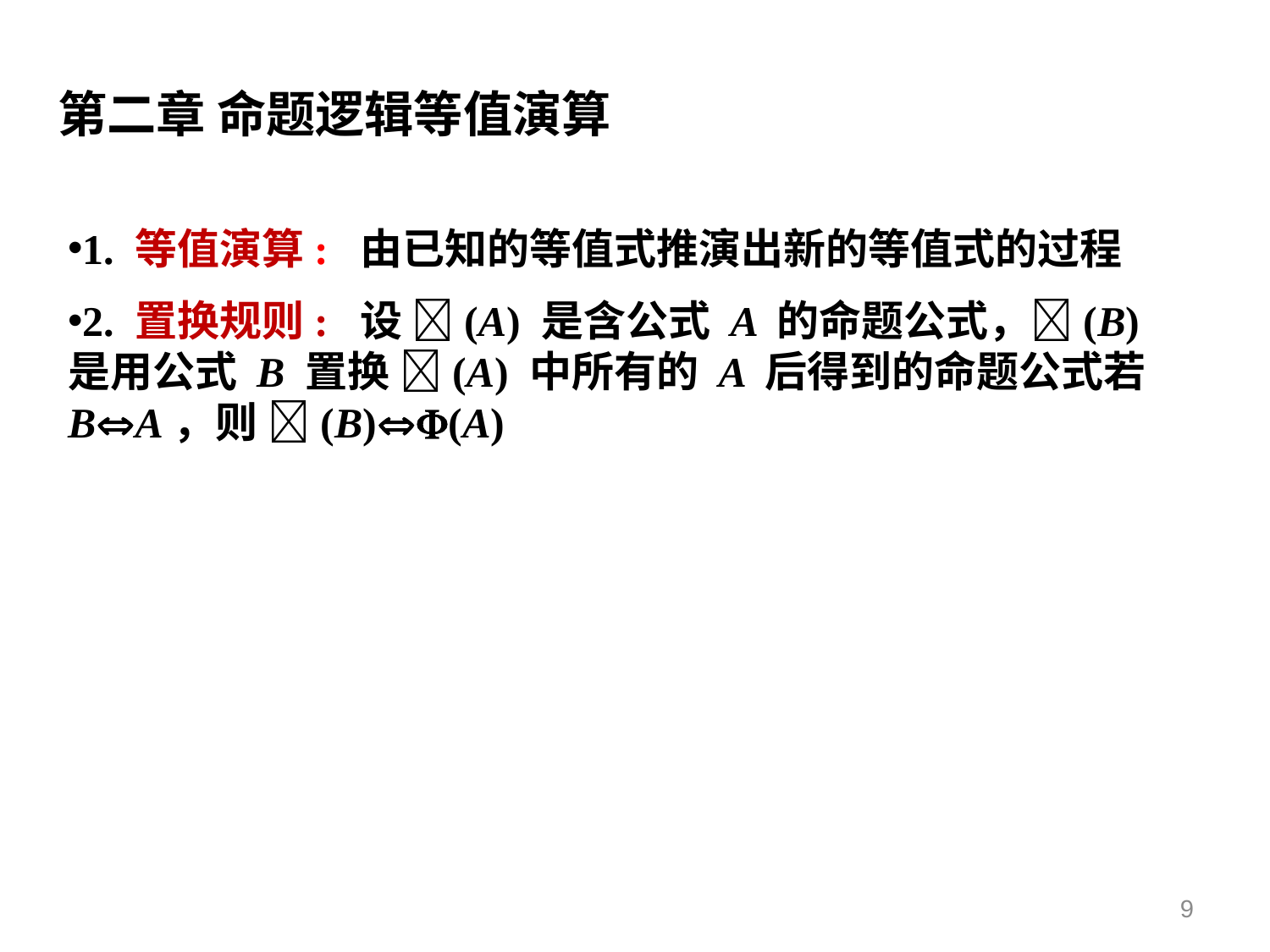

# 第二章 命题逻辑等值演算
1. 等值演算:  由已知的等值式推演出新的等值式的过程
2. 置换规则:  设 Φ(A) 是含公式 A 的命题公式，Φ(B) 是用公式 B 置换 Φ(A) 中所有的 A 后得到的命题公式若 B⇔A，则 Φ(B)⇔Φ(A)
9